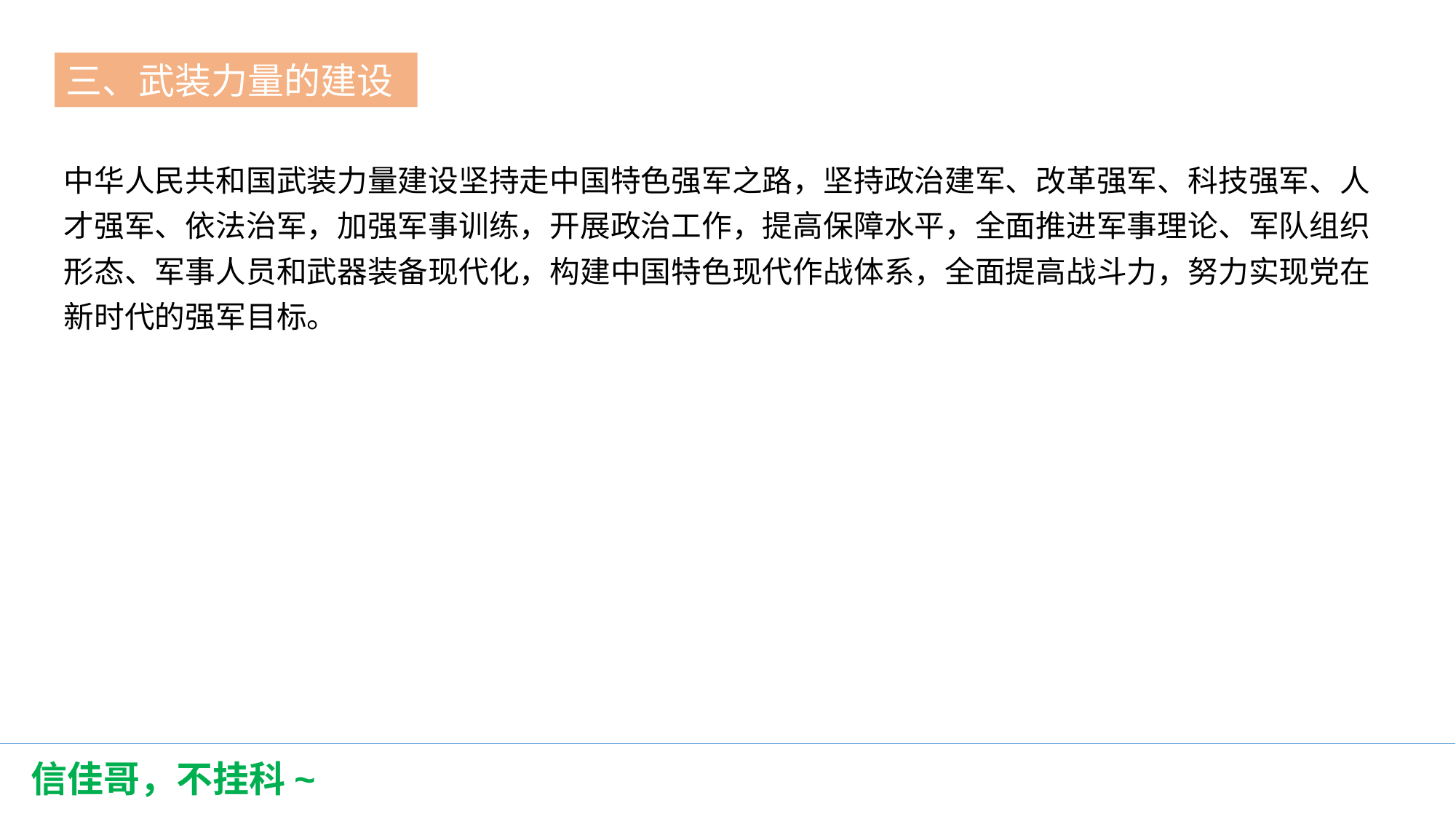

三、武装力量的建设
第一节
中华人民共和国武装力量建设坚持走中国特色强军之路，坚持政治建军、改革强军、科技强军、人才强军、依法治军，加强军事训练，开展政治工作，提高保障水平，全面推进军事理论、军队组织形态、军事人员和武器装备现代化，构建中国特色现代作战体系，全面提高战斗力，努力实现党在新时代的强军目标。